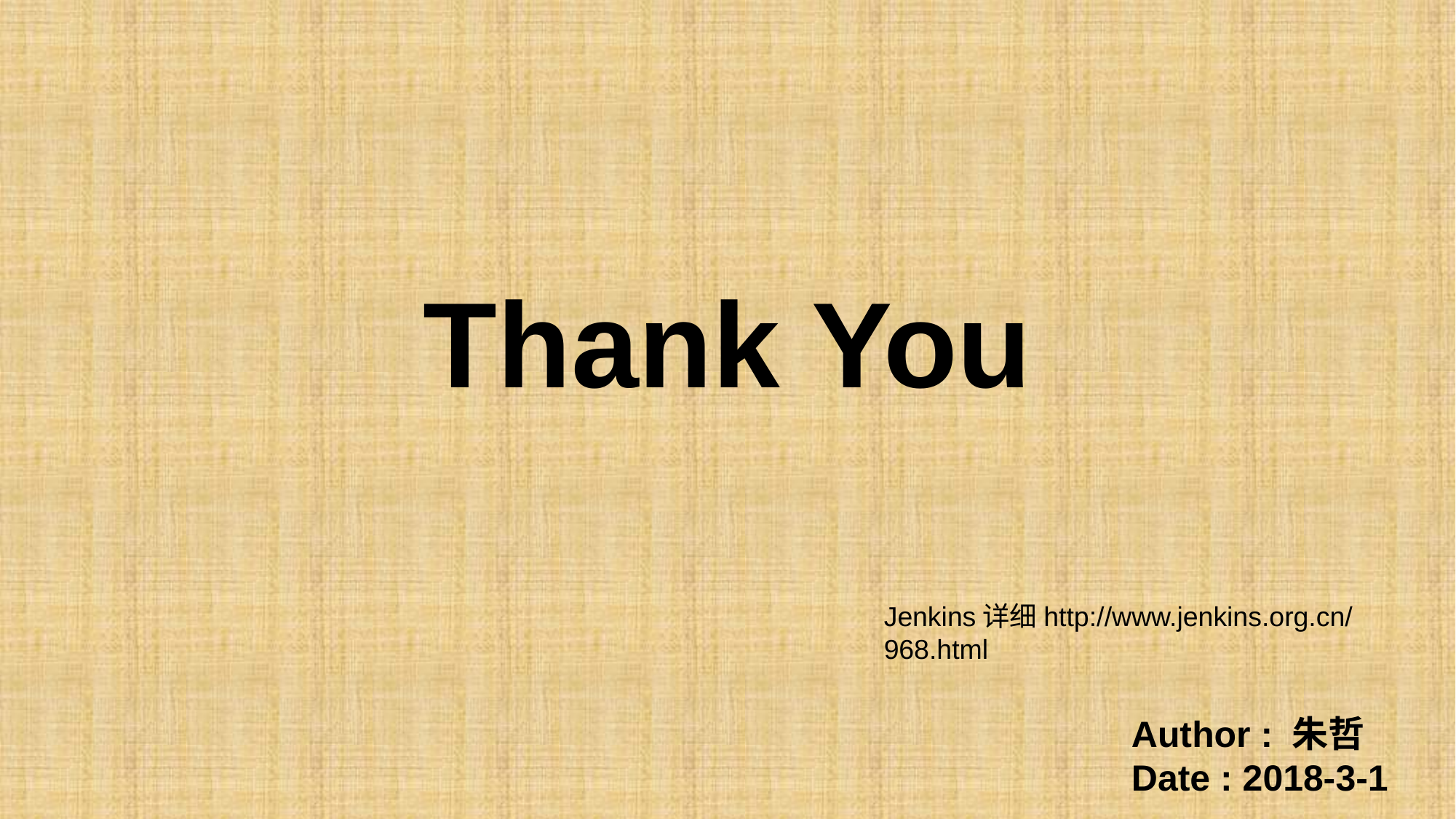

# Thank You
Jenkins详细http://www.jenkins.org.cn/968.html
Author : 朱哲
Date : 2018-3-1